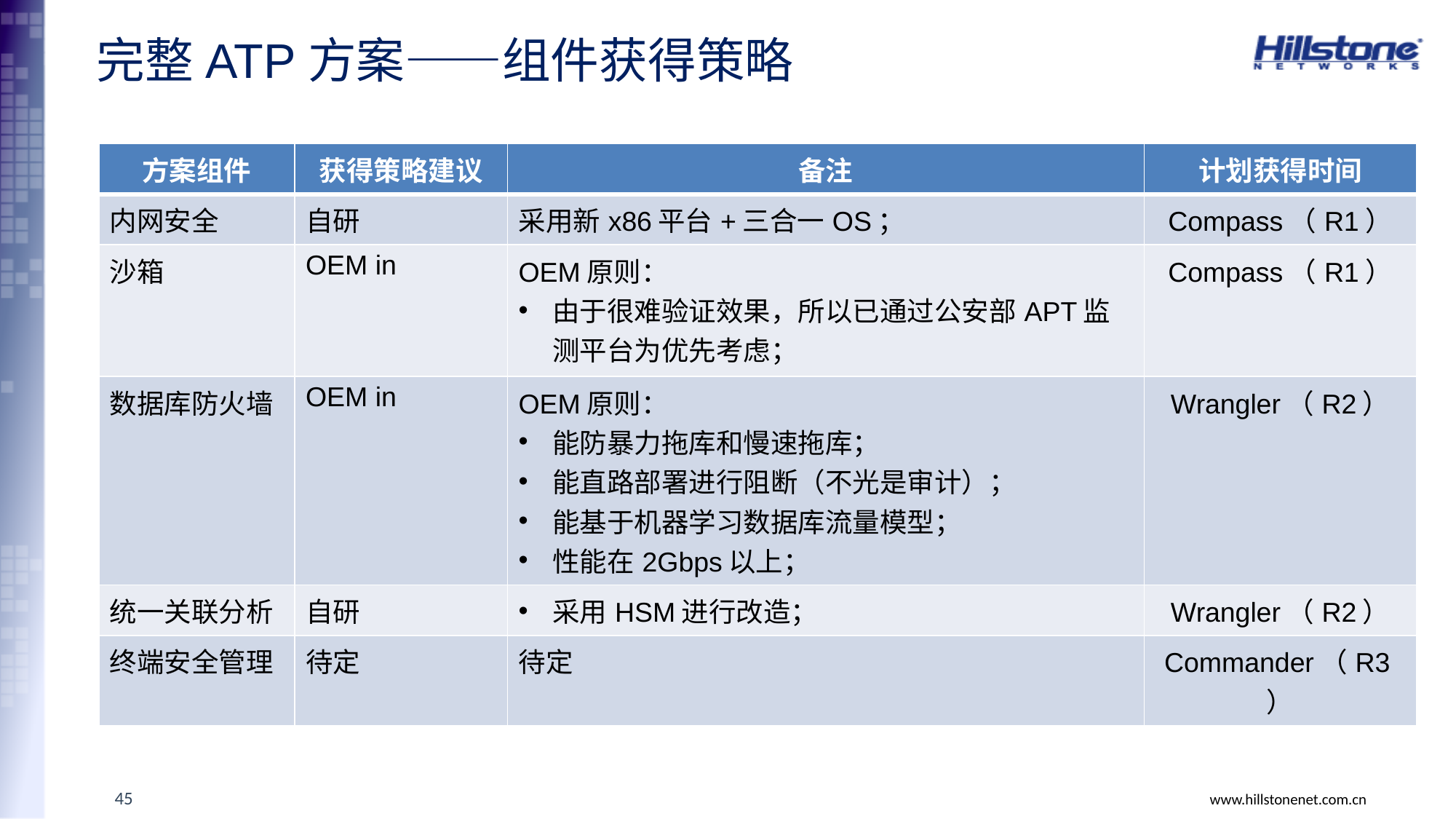

# 完整ATP方案——组件获得策略
| 方案组件 | 获得策略建议 | 备注 | 计划获得时间 |
| --- | --- | --- | --- |
| 内网安全 | 自研 | 采用新x86平台+三合一OS； | Compass（R1） |
| 沙箱 | OEM in | OEM原则： 由于很难验证效果，所以已通过公安部APT监测平台为优先考虑； | Compass（R1） |
| 数据库防火墙 | OEM in | OEM原则： 能防暴力拖库和慢速拖库； 能直路部署进行阻断（不光是审计）； 能基于机器学习数据库流量模型； 性能在2Gbps以上； | Wrangler（R2） |
| 统一关联分析 | 自研 | 采用HSM进行改造； | Wrangler（R2） |
| 终端安全管理 | 待定 | 待定 | Commander（R3） |